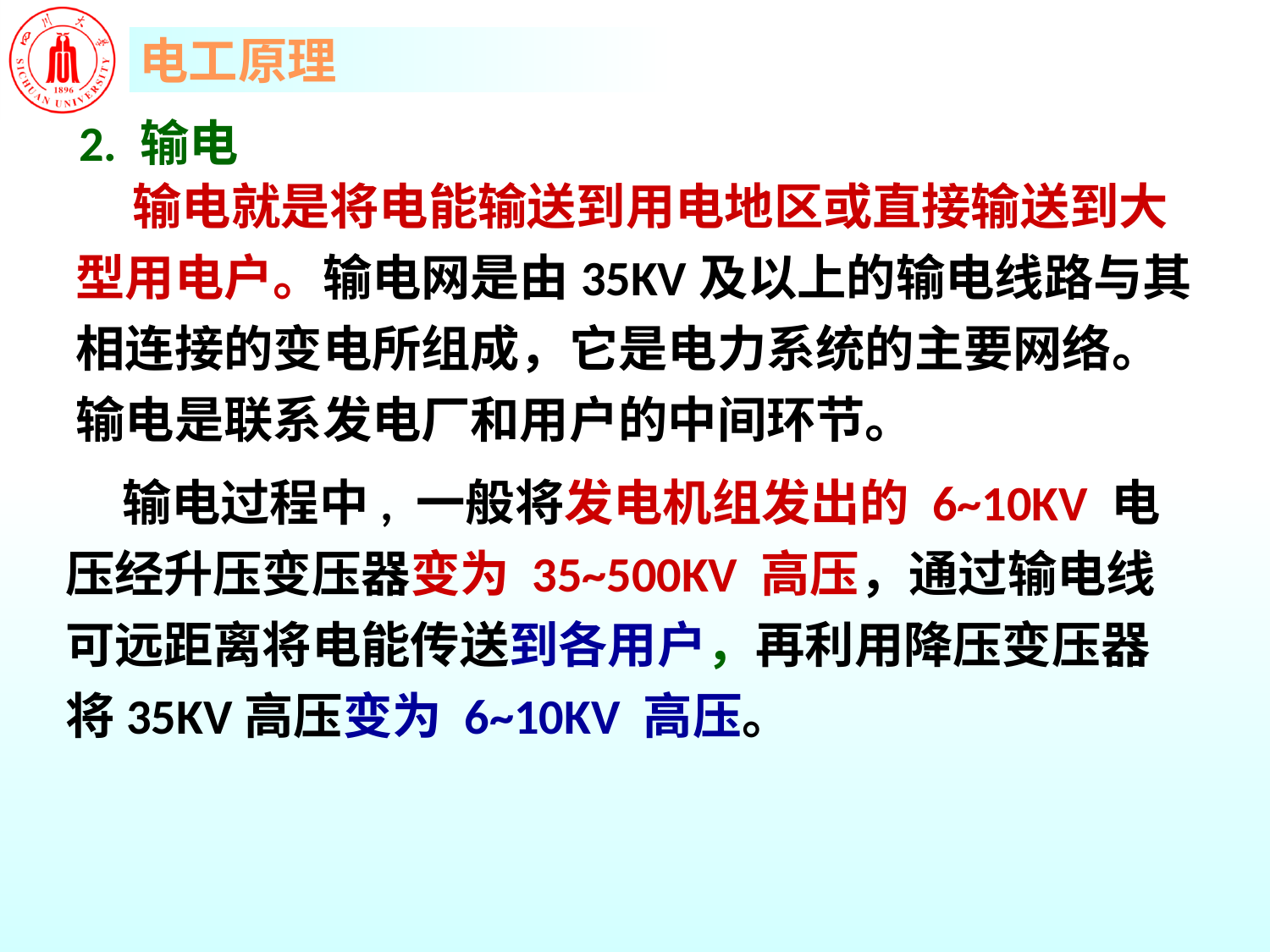

# 2. 输电
    输电就是将电能输送到用电地区或直接输送到大型用电户。输电网是由35KV及以上的输电线路与其相连接的变电所组成，它是电力系统的主要网络。输电是联系发电厂和用户的中间环节。
    输电过程中, 一般将发电机组发出的 6~10KV 电压经升压变压器变为 35~500KV 高压，通过输电线可远距离将电能传送到各用户，再利用降压变压器将35KV高压变为 6~10KV 高压。